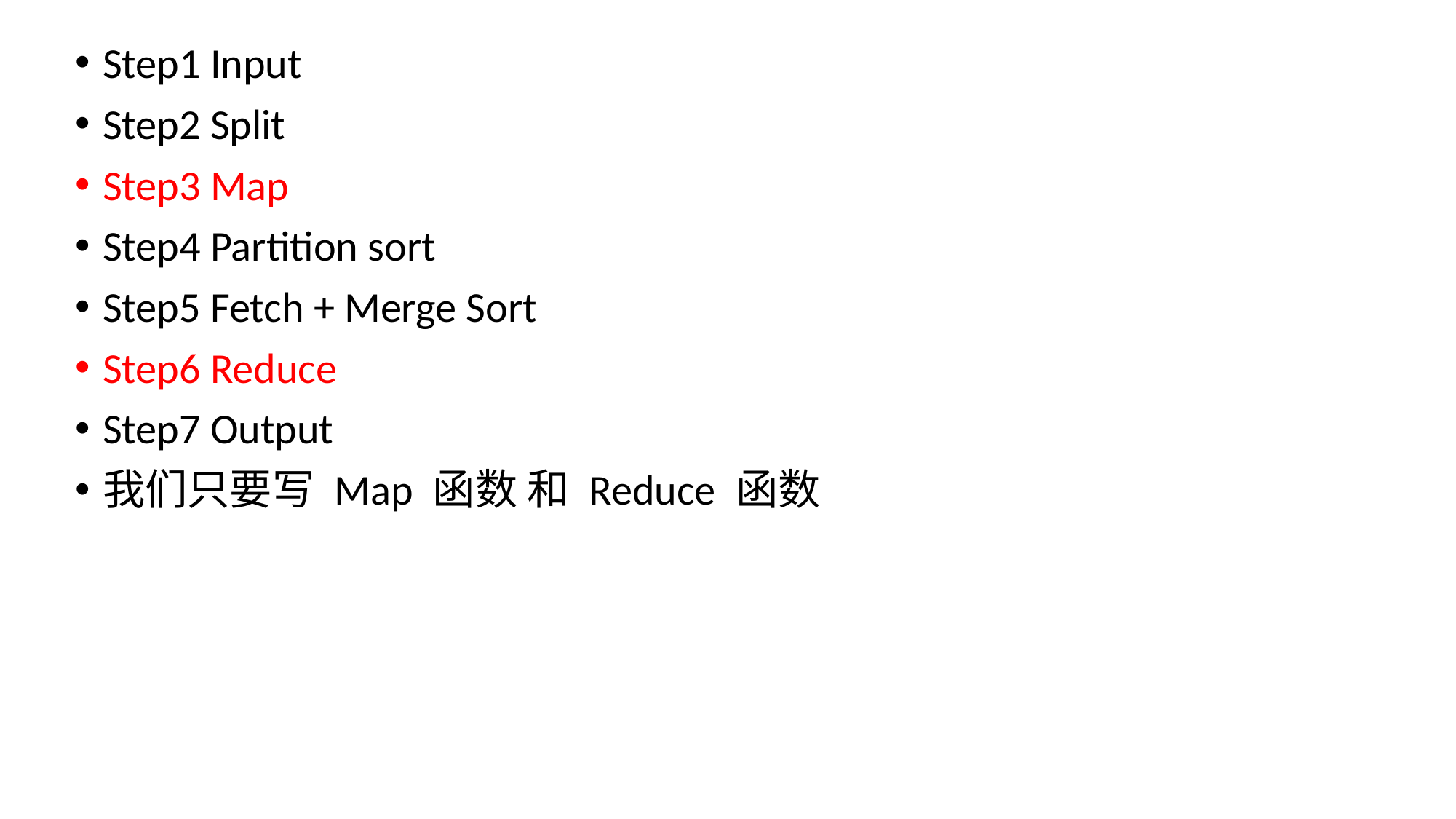

Step1 Input
Step2 Split
Step3 Map
Step4 Partition sort
Step5 Fetch + Merge Sort
Step6 Reduce
Step7 Output
我们只要写 Map 函数 和 Reduce 函数